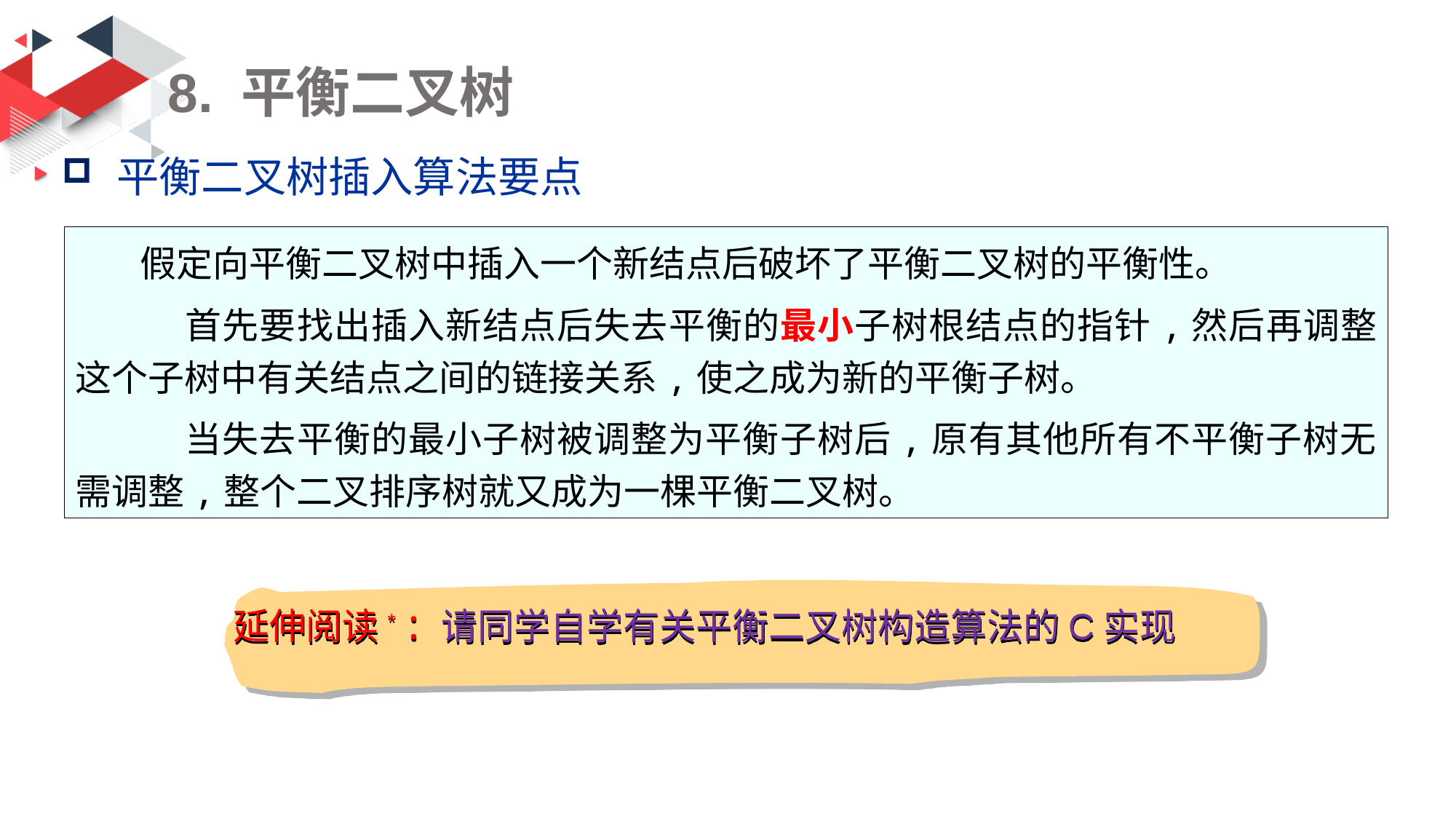

# 8. 平衡二叉树
平衡二叉树插入算法要点
假定向平衡二叉树中插入一个新结点后破坏了平衡二叉树的平衡性。
    首先要找出插入新结点后失去平衡的最小子树根结点的指针,然后再调整这个子树中有关结点之间的链接关系,使之成为新的平衡子树。
    当失去平衡的最小子树被调整为平衡子树后,原有其他所有不平衡子树无需调整,整个二叉排序树就又成为一棵平衡二叉树。

延伸阅读*：请同学自学有关平衡二叉树构造算法的C实现